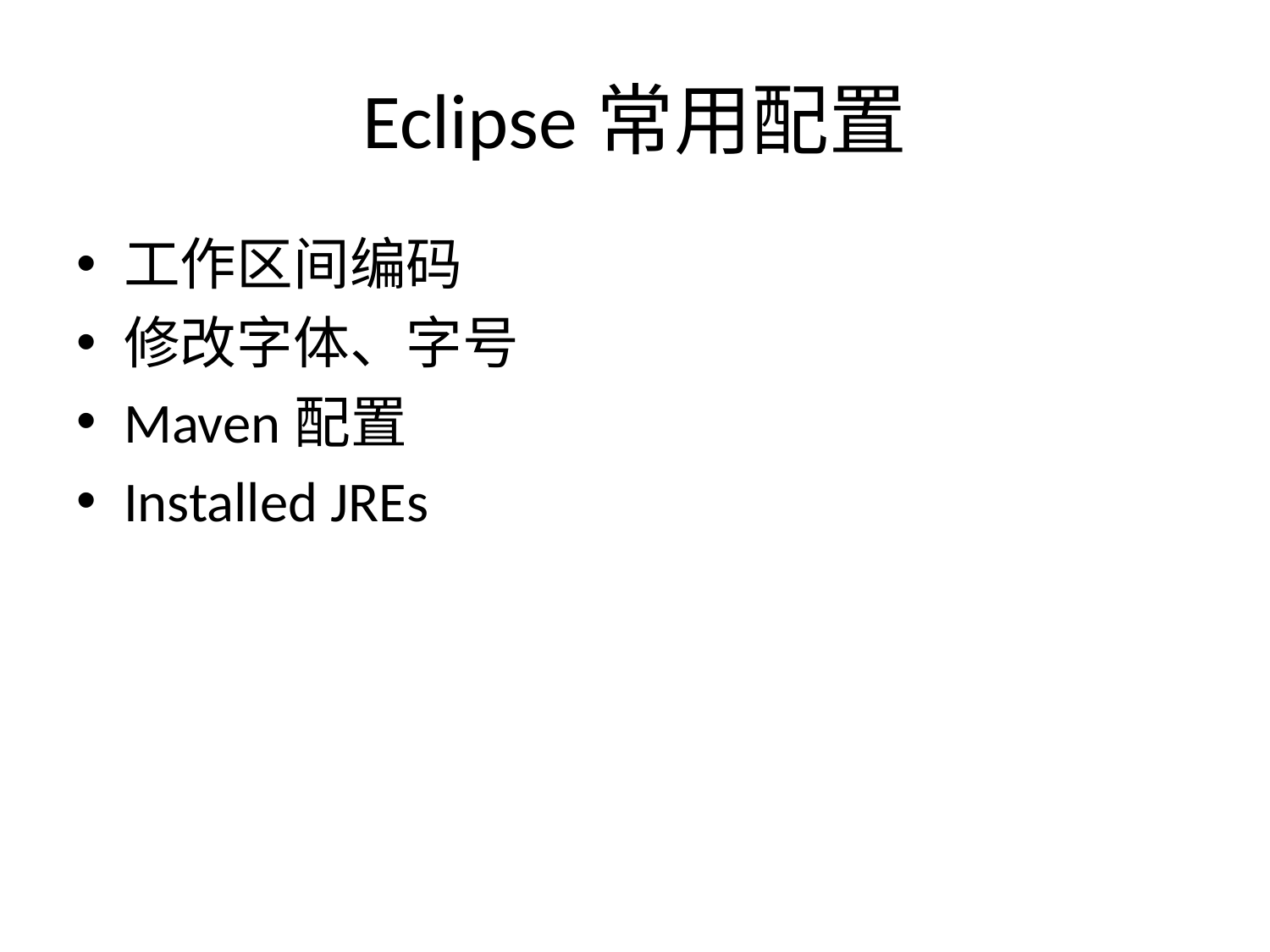

# Eclipse常用配置
工作区间编码
修改字体、字号
Maven配置
Installed JREs